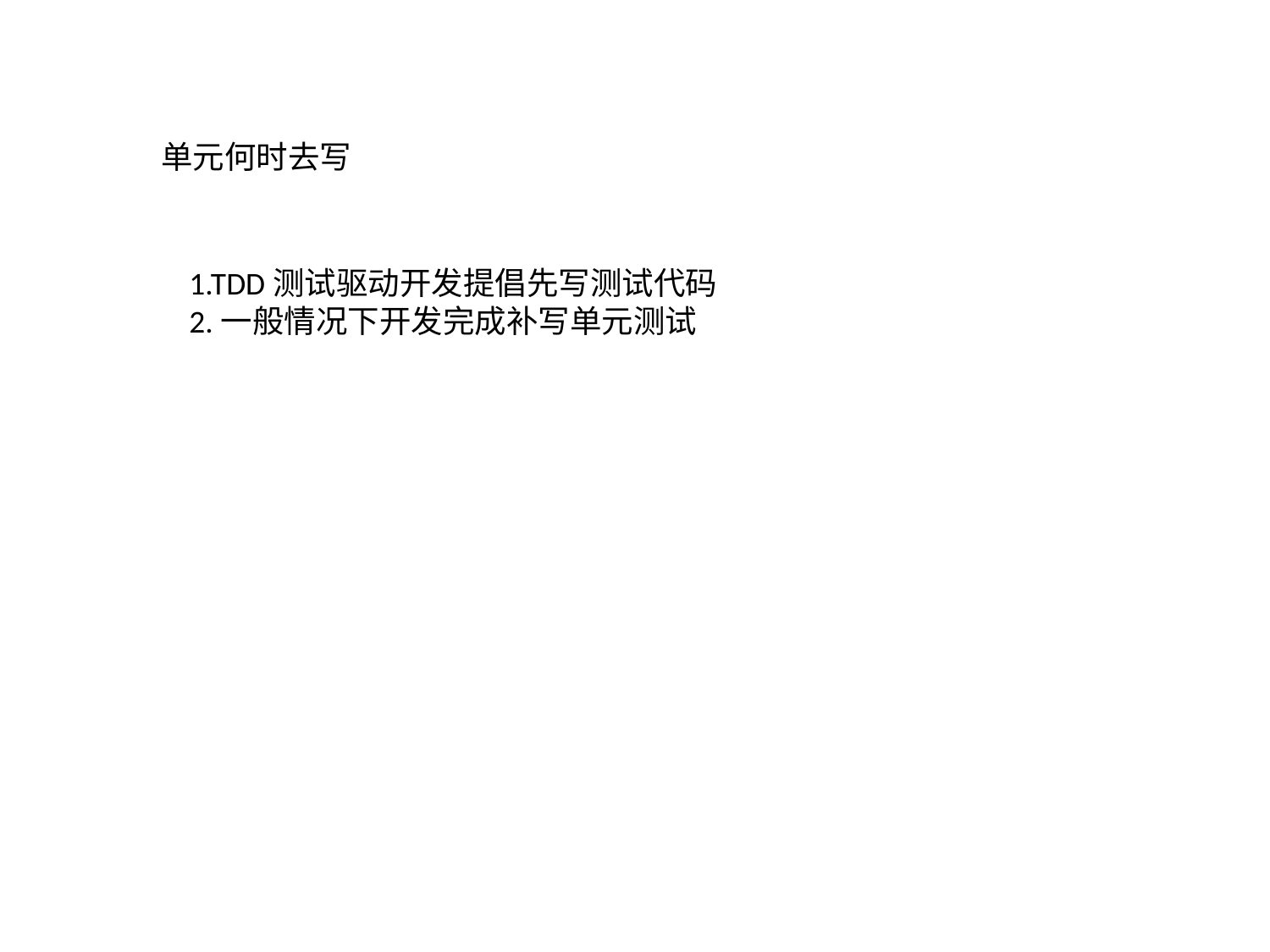

单元何时去写
1.TDD测试驱动开发提倡先写测试代码
2.一般情况下开发完成补写单元测试